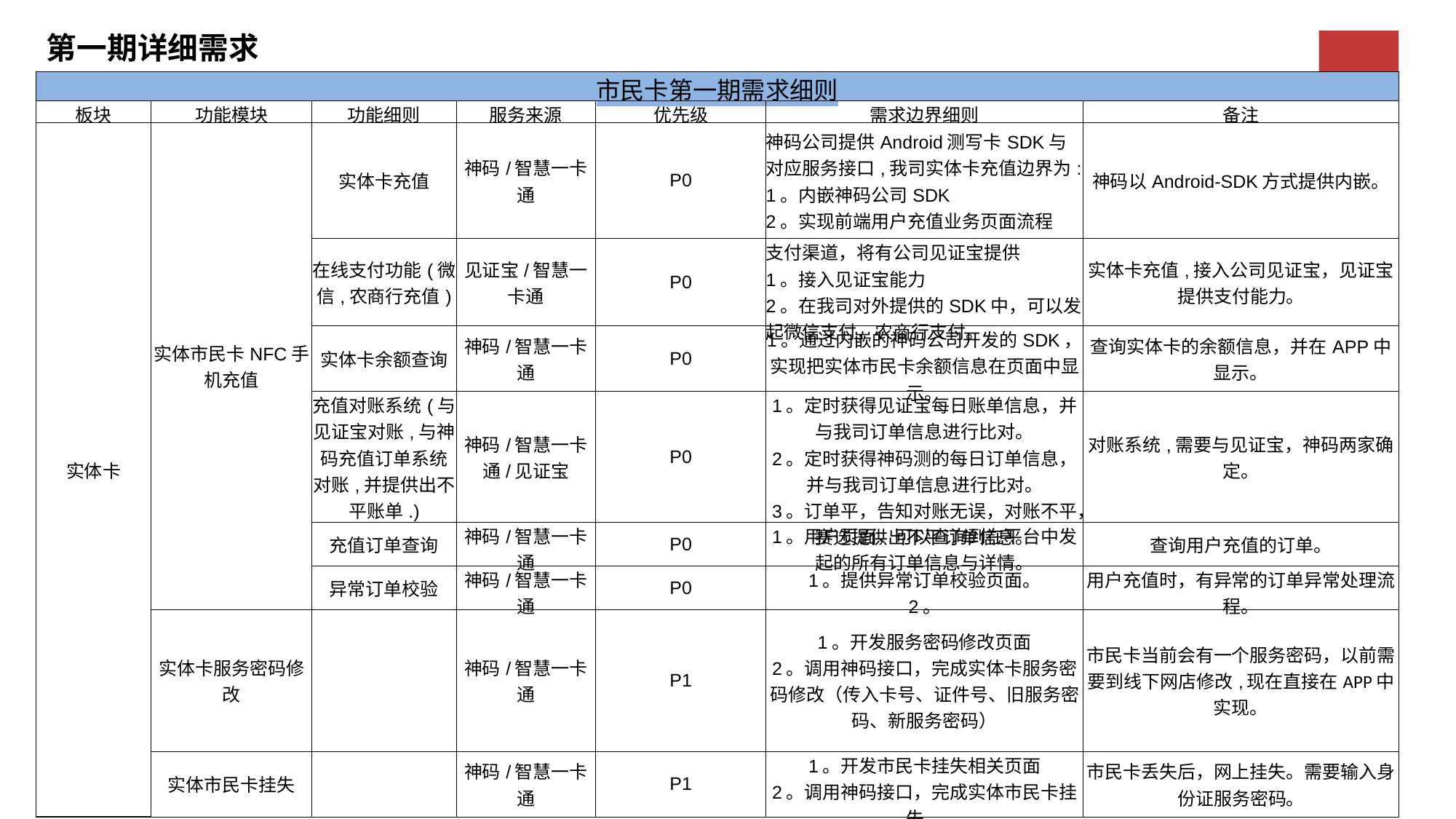

第一期详细需求

| 市民卡第一期需求细则 |  |  |  |  |  |  |
| --- | --- | --- | --- | --- | --- | --- |
| 板块 | 功能模块 | 功能细则 | 服务来源 | 优先级 | 需求边界细则 | 备注 |
| 实体卡 | 实体市民卡NFC手机充值 | 实体卡充值 | 神码/智慧一卡通 | P0 | 神码公司提供Android测写卡SDK与对应服务接口,我司实体卡充值边界为: 1。内嵌神码公司SDK 2。实现前端用户充值业务页面流程 | 神码以Android-SDK方式提供内嵌。 |
|  |  | 在线支付功能(微信,农商行充值) | 见证宝/智慧一卡通 | P0 | 支付渠道，将有公司见证宝提供 1。接入见证宝能力 2。在我司对外提供的SDK中，可以发起微信支付，农商行支付。 | 实体卡充值,接入公司见证宝，见证宝提供支付能力。 |
|  |  | 实体卡余额查询 | 神码/智慧一卡通 | P0 | 1。通过内嵌的神码公司开发的SDK，实现把实体市民卡余额信息在页面中显示。 | 查询实体卡的余额信息，并在APP中显示。 |
|  |  | 充值对账系统(与见证宝对账,与神码充值订单系统对账,并提供出不平账单.) | 神码/智慧一卡通/见证宝 | P0 | 1。定时获得见证宝每日账单信息，并与我司订单信息进行比对。 2。定时获得神码测的每日订单信息，并与我司订单信息进行比对。 3。订单平，告知对账无误，对账不平，赛选提供出不平订单信息。 | 对账系统,需要与见证宝，神码两家确定。 |
|  |  | 充值订单查询 | 神码/智慧一卡通 | P0 | 1。用户页面，可以查询到在平台中发起的所有订单信息与详情。 | 查询用户充值的订单。 |
|  |  | 异常订单校验 | 神码/智慧一卡通 | P0 | 1。提供异常订单校验页面。 2。 | 用户充值时，有异常的订单异常处理流程。 |
|  | 实体卡服务密码修改 |  | 神码/智慧一卡通 | P1 | 1。开发服务密码修改页面 2。调用神码接口，完成实体卡服务密码修改（传入卡号、证件号、旧服务密码、新服务密码） | 市民卡当前会有一个服务密码，以前需要到线下网店修改,现在直接在APP中实现。 |
|  | 实体市民卡挂失 |  | 神码/智慧一卡通 | P1 | 1。开发市民卡挂失相关页面 2。调用神码接口，完成实体市民卡挂失。 | 市民卡丢失后，网上挂失。需要输入身份证服务密码。 |